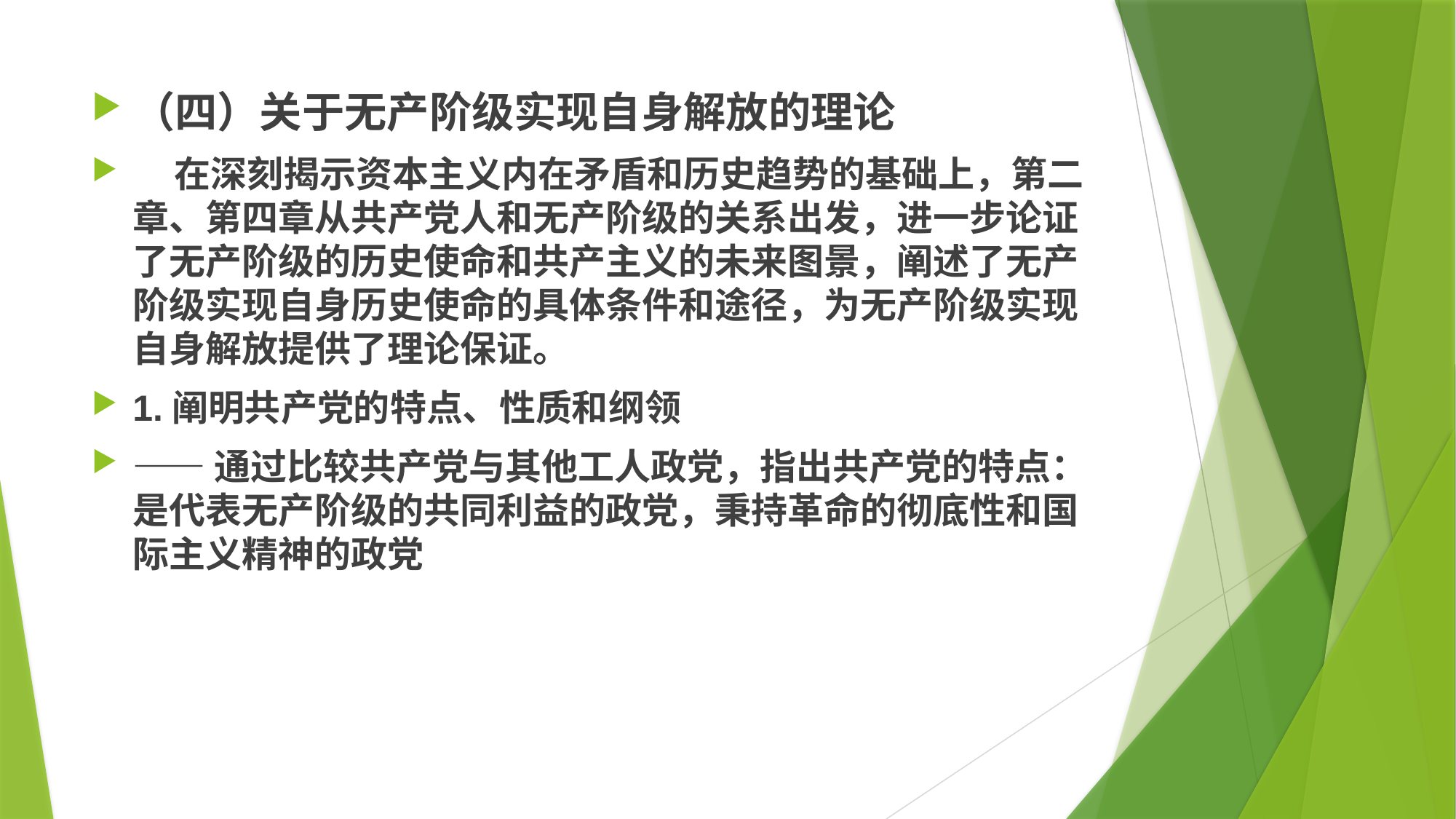

（四）关于无产阶级实现自身解放的理论
    在深刻揭示资本主义内在矛盾和历史趋势的基础上，第二章、第四章从共产党人和无产阶级的关系出发，进一步论证了无产阶级的历史使命和共产主义的未来图景，阐述了无产阶级实现自身历史使命的具体条件和途径，为无产阶级实现自身解放提供了理论保证。
1.阐明共产党的特点、性质和纲领
——通过比较共产党与其他工人政党，指出共产党的特点：是代表无产阶级的共同利益的政党，秉持革命的彻底性和国际主义精神的政党